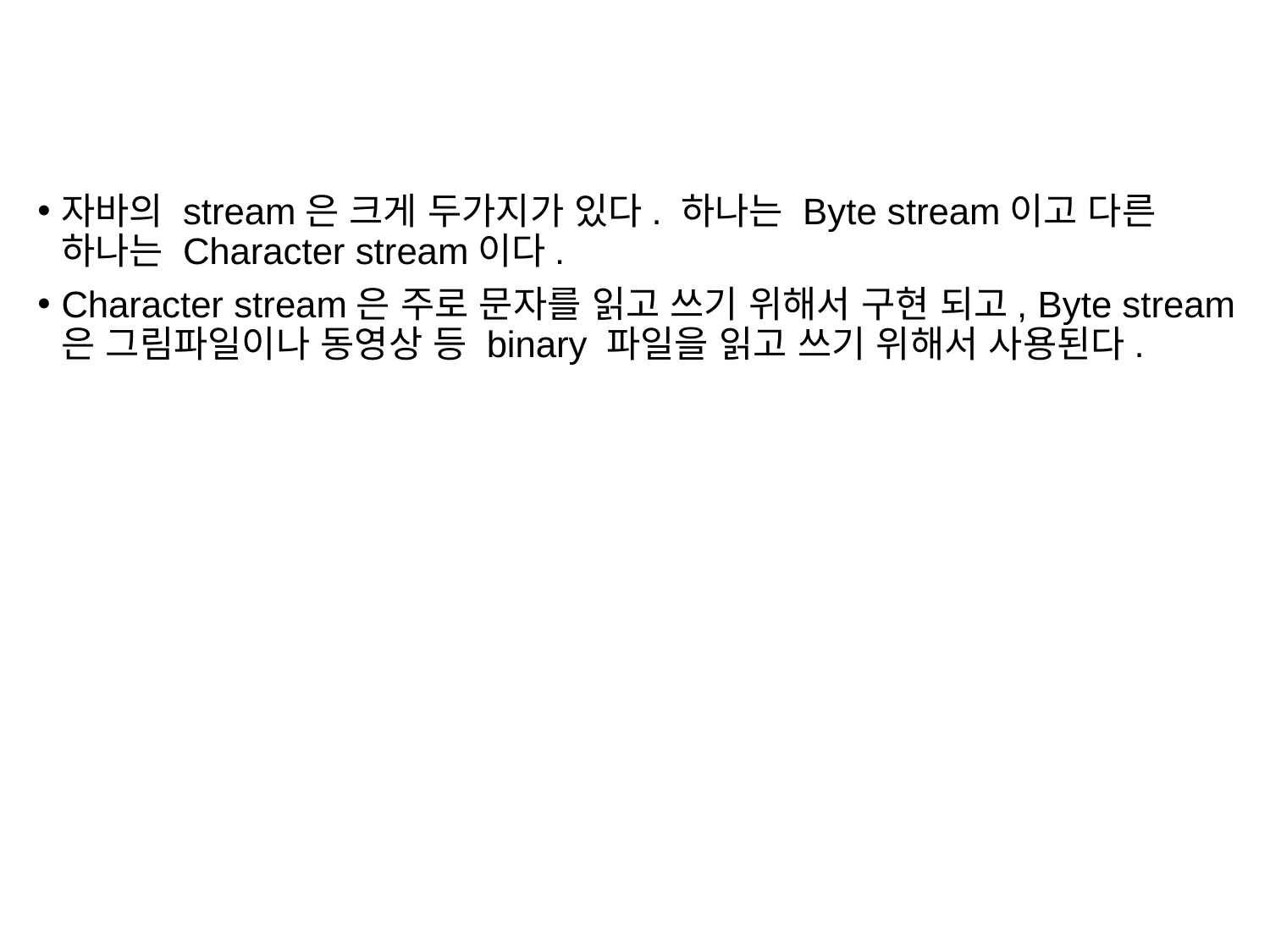

#
자바의 stream은 크게 두가지가 있다. 하나는 Byte stream이고 다른 하나는 Character stream이다.
Character stream은 주로 문자를 읽고 쓰기 위해서 구현 되고, Byte stream은 그림파일이나 동영상 등 binary 파일을 읽고 쓰기 위해서 사용된다.